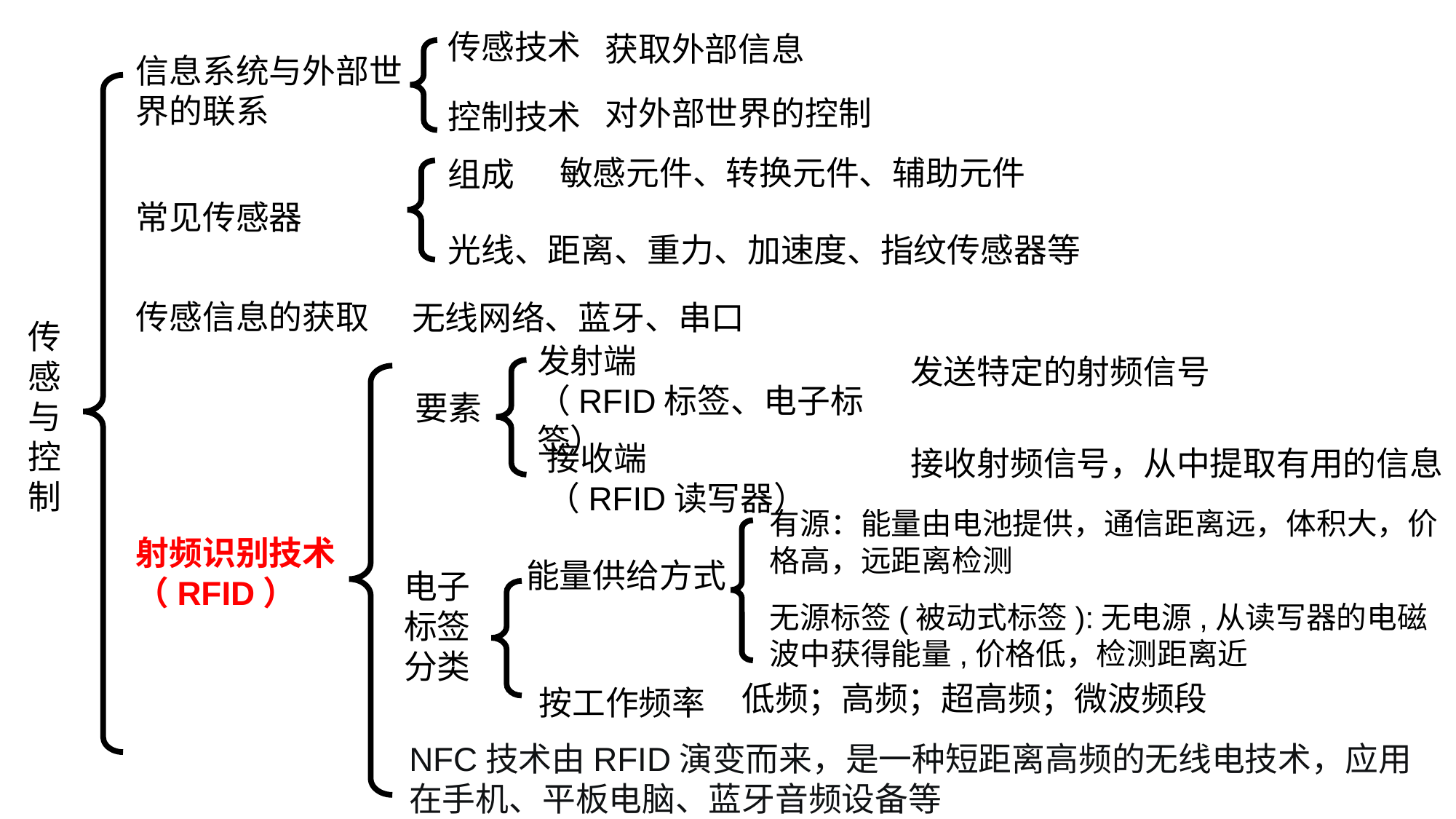

传感技术
获取外部信息

信息系统与外部世界的联系

对外部世界的控制
控制技术
敏感元件、转换元件、辅助元件
组成

常见传感器
光线、距离、重力、加速度、指纹传感器等
传感信息的获取
无线网络、蓝牙、串口
传感与控制
发射端
（RFID标签、电子标签）
发送特定的射频信号

要素
接收端
（RFID读写器）
接收射频信号，从中提取有用的信息
有源：能量由电池提供，通信距离远，体积大，价格高，远距离检测

射频识别技术
（RFID）
能量供给方式
电子标签分类

无源标签(被动式标签):无电源,从读写器的电磁波中获得能量,价格低，检测距离近
低频；高频；超高频；微波频段
按工作频率
NFC技术由RFID演变而来，是一种短距离高频的无线电技术，应用在手机、平板电脑、蓝牙音频设备等